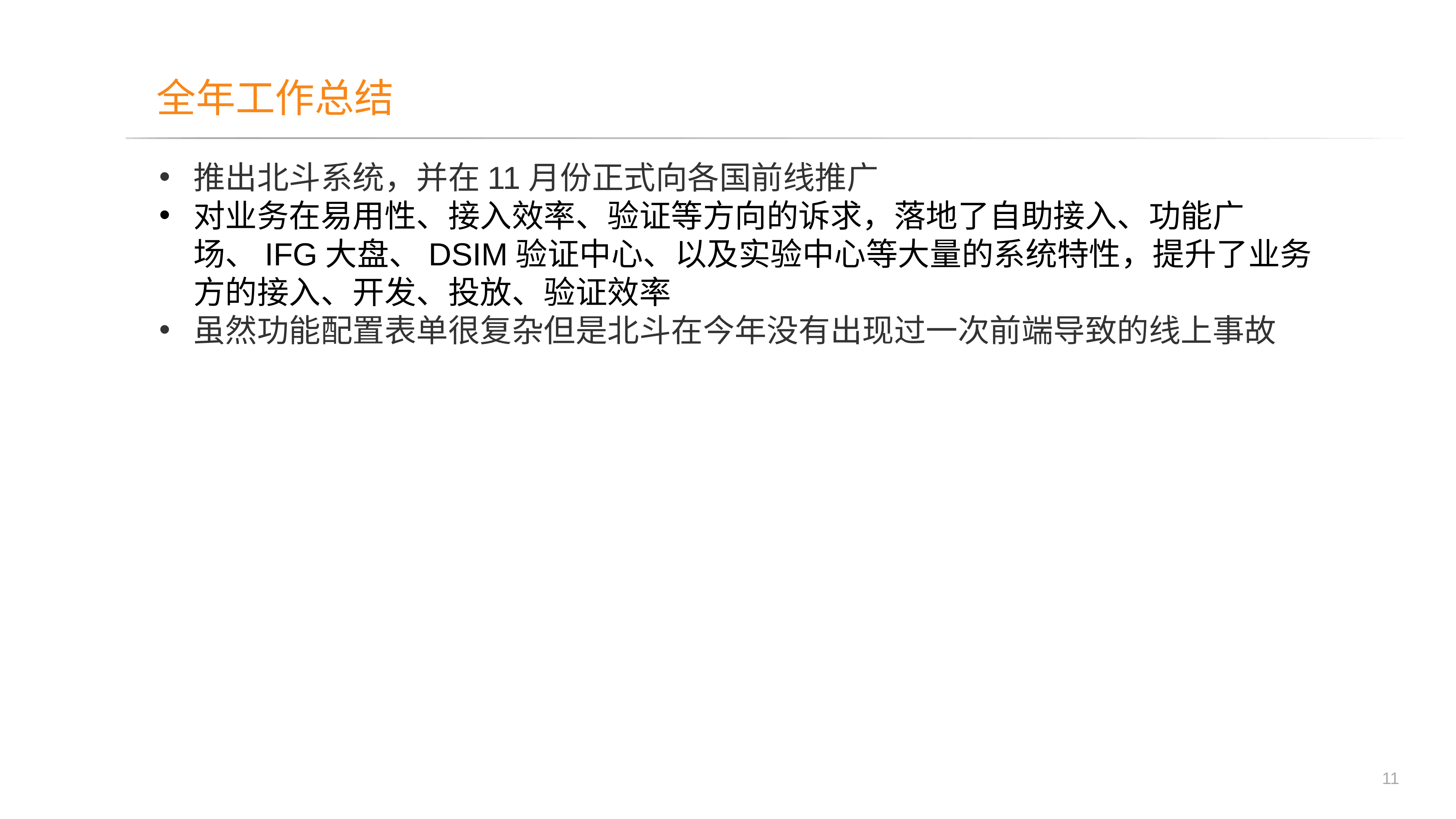

# 全年工作总结
推出北斗系统，并在11月份正式向各国前线推广
对业务在易用性、接入效率、验证等方向的诉求，落地了自助接入、功能广场、IFG大盘、DSIM验证中心、以及实验中心等大量的系统特性，提升了业务方的接入、开发、投放、验证效率
虽然功能配置表单很复杂但是北斗在今年没有出现过一次前端导致的线上事故

11